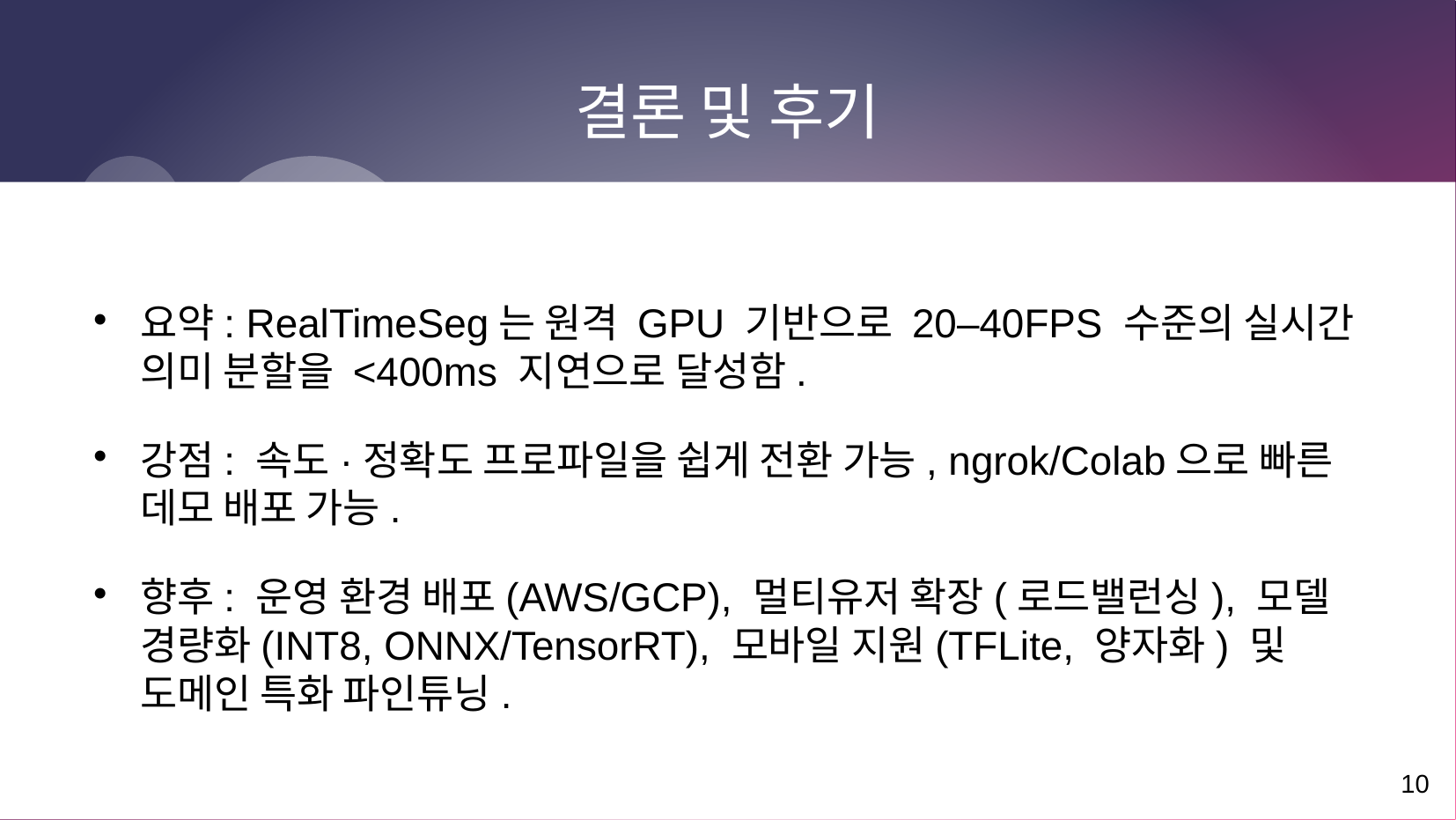

10
# 결론 및 후기

요약: RealTimeSeg는 원격 GPU 기반으로 20–40FPS 수준의 실시간 의미 분할을 <400ms 지연으로 달성함.
강점: 속도·정확도 프로파일을 쉽게 전환 가능, ngrok/Colab으로 빠른 데모 배포 가능.
향후: 운영 환경 배포(AWS/GCP), 멀티유저 확장(로드밸런싱), 모델 경량화(INT8, ONNX/TensorRT), 모바일 지원(TFLite, 양자화) 및 도메인 특화 파인튜닝.